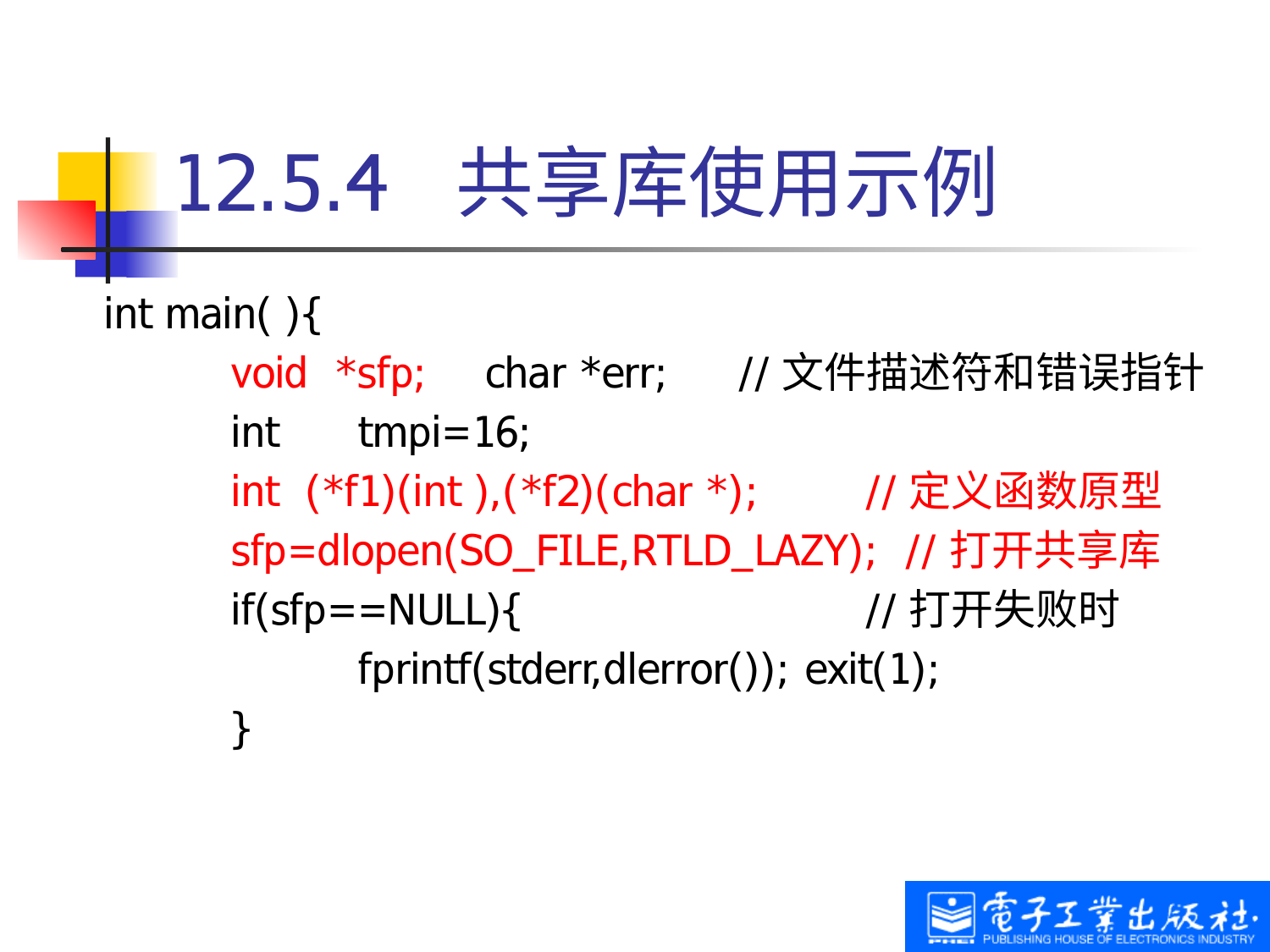

# 12.5.4  共享库使用示例
int main( ){
	void  *sfp; 	char *err; 	//文件描述符和错误指针
	int 	tmpi=16;
	int  (*f1)(int ),(*f2)(char *); 	//定义函数原型
	sfp=dlopen(SO_FILE,RTLD_LAZY);  //打开共享库
	if(sfp==NULL){ 			//打开失败时
		fprintf(stderr,dlerror()); exit(1);
	}